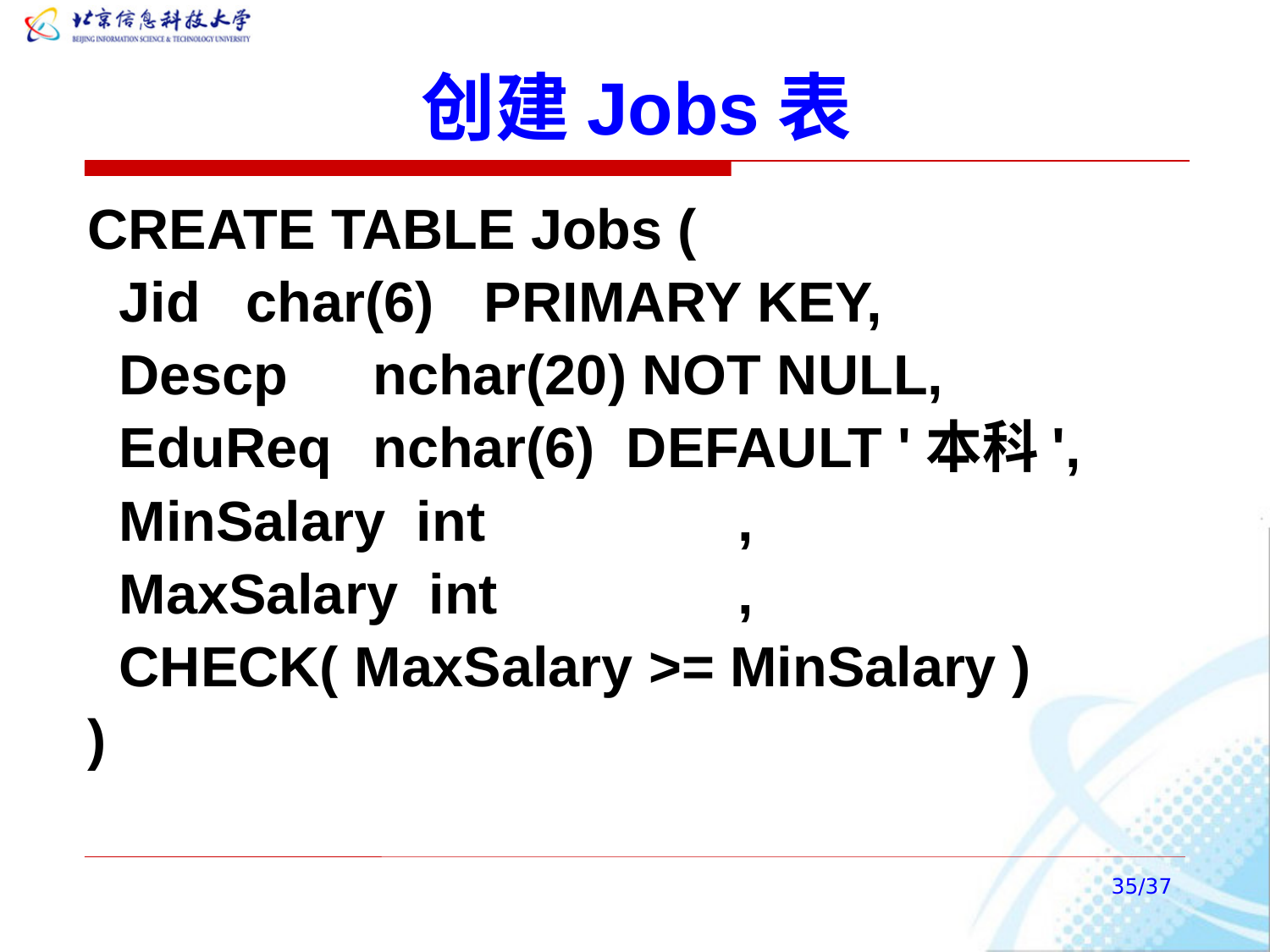

# 创建Jobs表
CREATE TABLE Jobs (
  Jid	  char(6)	 PRIMARY KEY,
  Descp	  nchar(20) NOT NULL,
  EduReq	  nchar(6)  DEFAULT '本科',
  MinSalary  int		 ,
  MaxSalary  int		 ,
  CHECK( MaxSalary >= MinSalary )
)

35/37